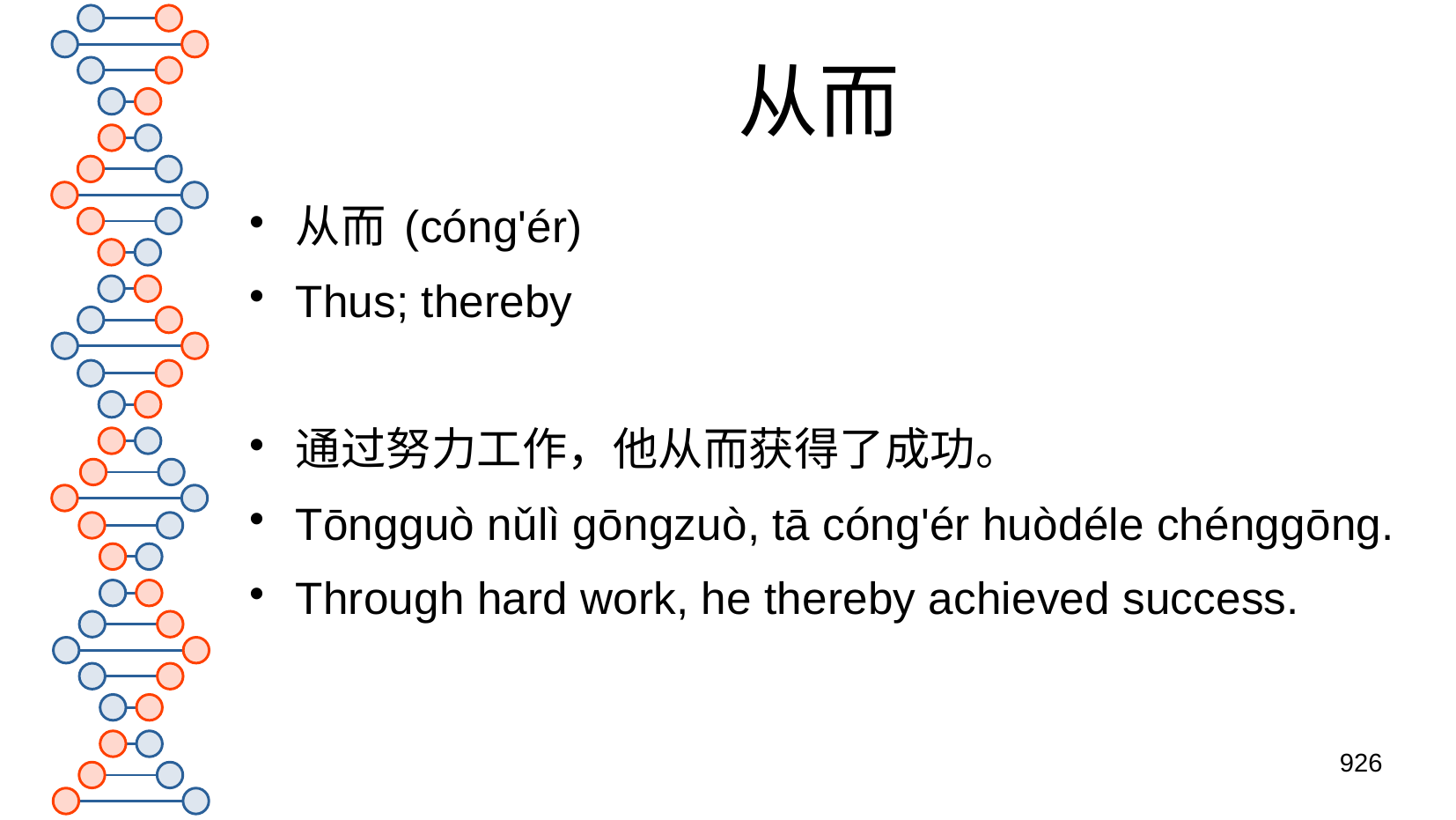

# 从而
从而 (cóng'ér)
Thus; thereby

通过努力工作，他从而获得了成功。
Tōngguò nǔlì gōngzuò, tā cóng'ér huòdéle chénggōng.
Through hard work, he thereby achieved success.

926